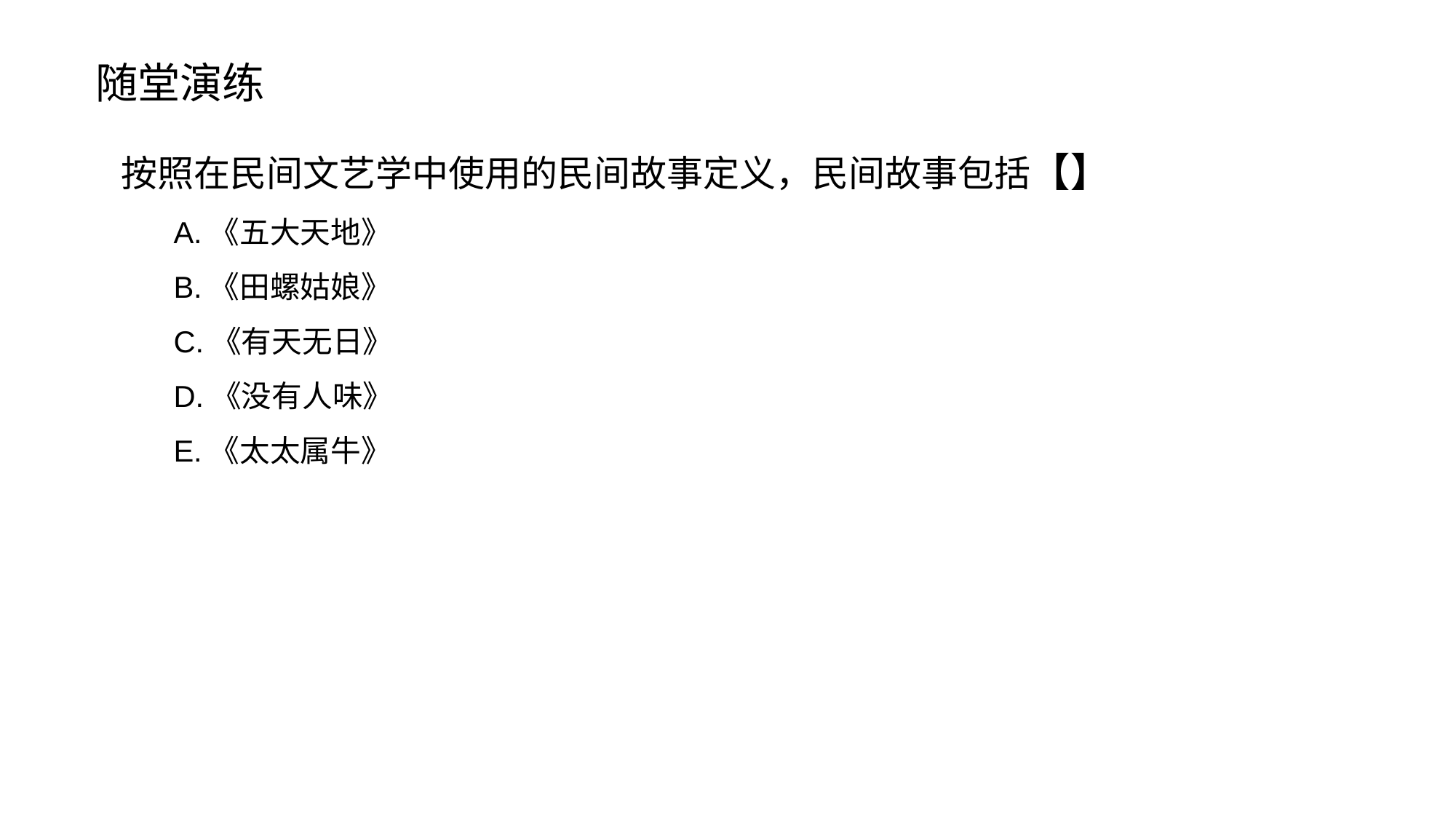

随堂演练
按照在民间文艺学中使用的民间故事定义，民间故事包括【】
A.《五大天地》
B.《田螺姑娘》
C.《有天无日》
D.《没有人味》
E.《太太属牛》